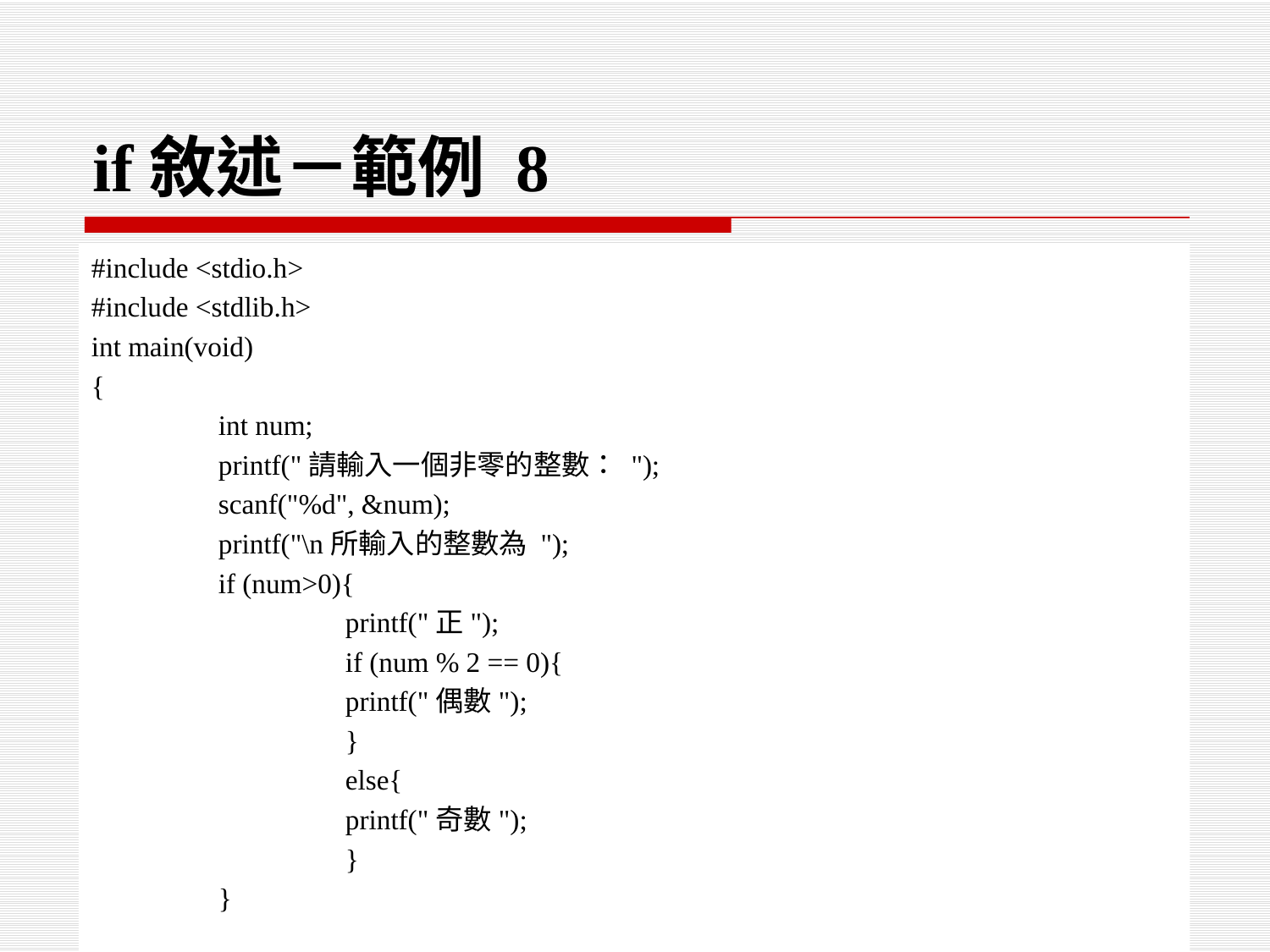

# if敘述－範例 8
#include <stdio.h>
#include <stdlib.h>
int main(void)
{
	int num;
	printf("請輸入一個非零的整數： ");
	scanf("%d", &num);
	printf("\n所輸入的整數為 ");
	if (num>0){
		printf("正");
	    	if (num % 2 == 0){
		printf("偶數");
		}
      		else{
		printf("奇數");
		}
    	}